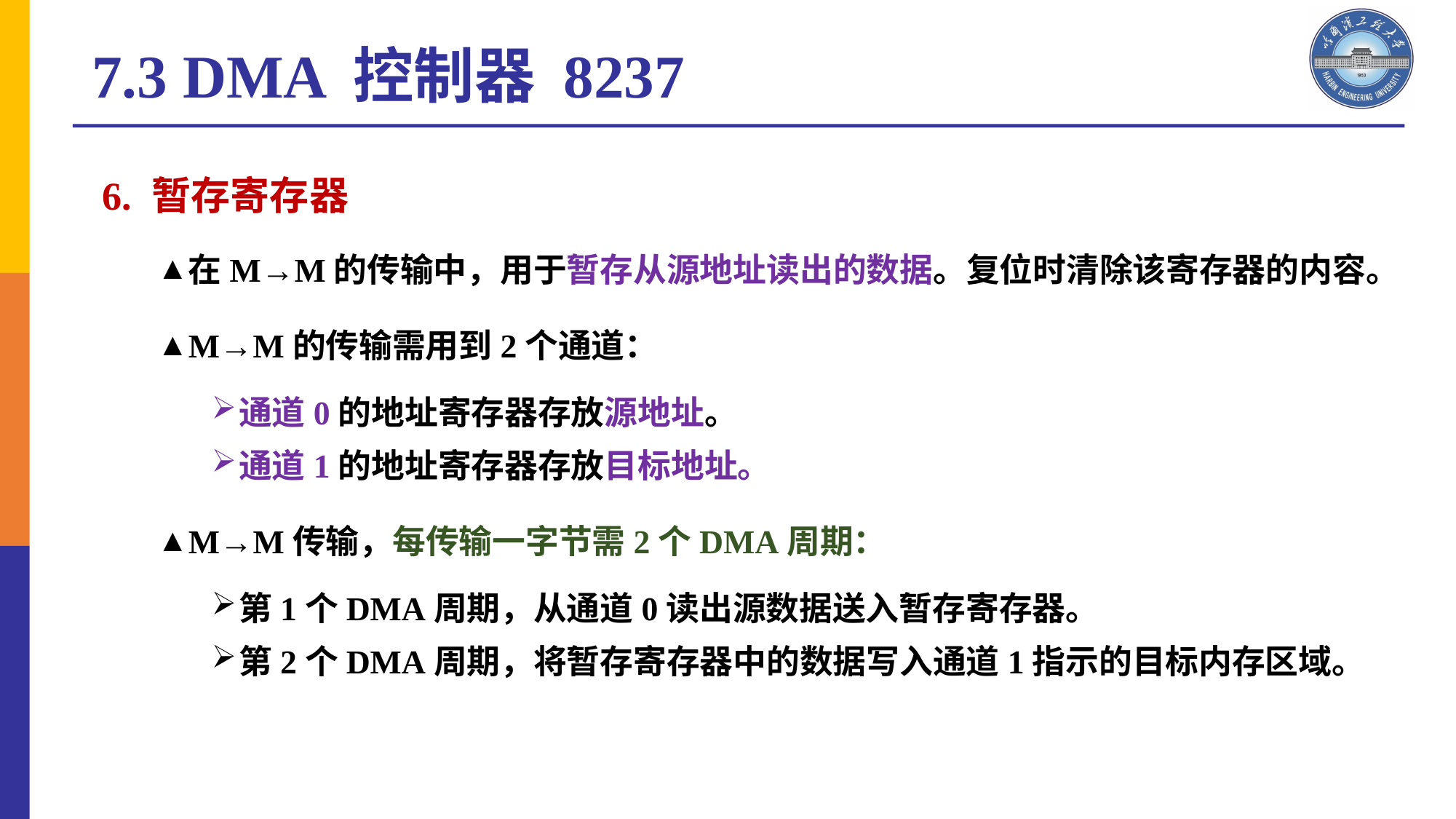

7.3 DMA 控制器 8237
6. 暂存寄存器
在M→M的传输中，用于暂存从源地址读出的数据。复位时清除该寄存器的内容。
M→M的传输需用到2个通道：
通道0的地址寄存器存放源地址。
通道1的地址寄存器存放目标地址。
M→M传输，每传输一字节需2个DMA周期：
第1个DMA周期，从通道0读出源数据送入暂存寄存器。
第2个DMA周期，将暂存寄存器中的数据写入通道1指示的目标内存区域。